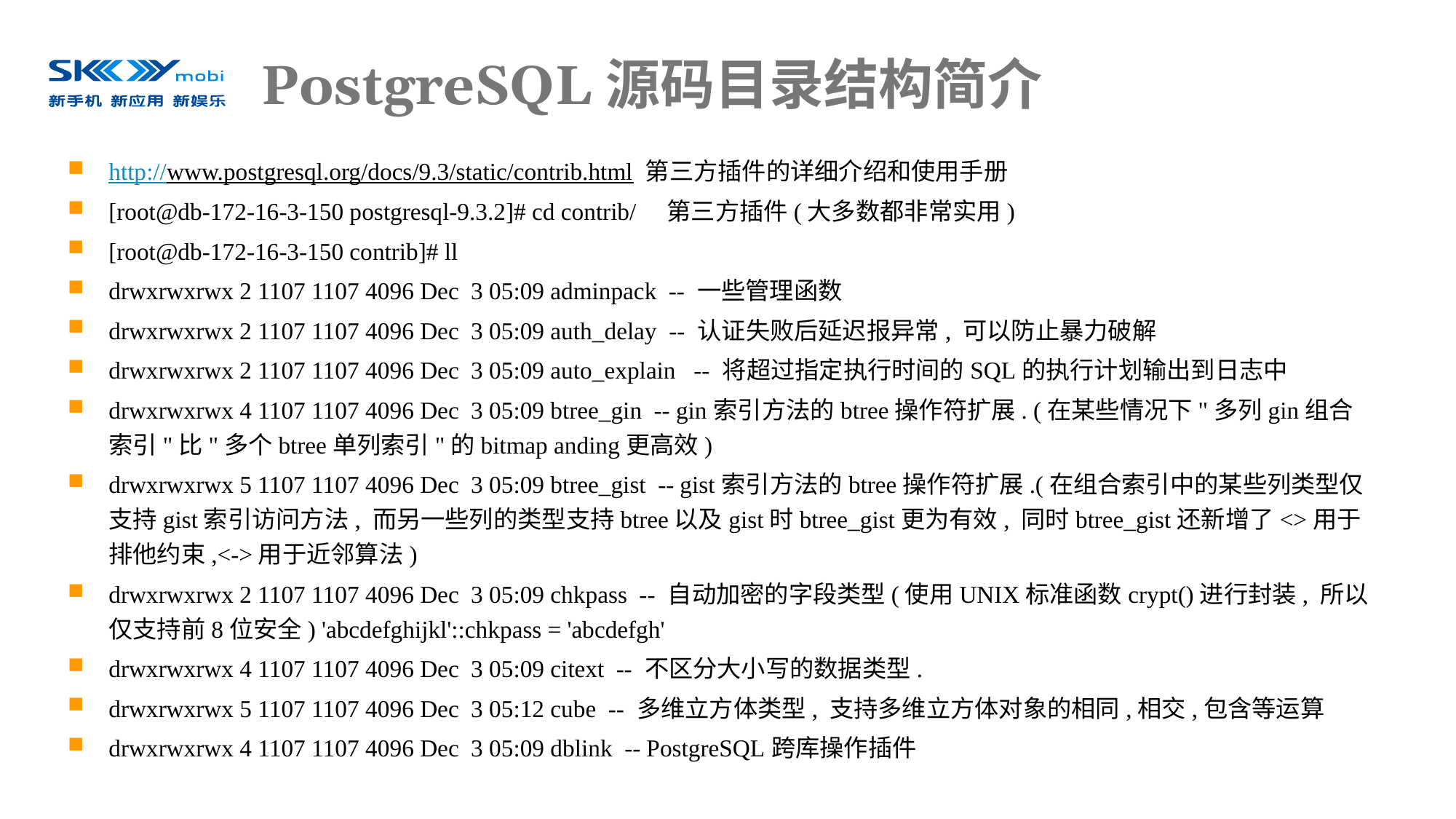

# PostgreSQL源码目录结构简介
http://www.postgresql.org/docs/9.3/static/contrib.html 第三方插件的详细介绍和使用手册
[root@db-172-16-3-150 postgresql-9.3.2]# cd contrib/    第三方插件(大多数都非常实用)
[root@db-172-16-3-150 contrib]# ll
drwxrwxrwx 2 1107 1107 4096 Dec  3 05:09 adminpack  -- 一些管理函数
drwxrwxrwx 2 1107 1107 4096 Dec  3 05:09 auth_delay  -- 认证失败后延迟报异常, 可以防止暴力破解
drwxrwxrwx 2 1107 1107 4096 Dec  3 05:09 auto_explain   -- 将超过指定执行时间的SQL的执行计划输出到日志中
drwxrwxrwx 4 1107 1107 4096 Dec  3 05:09 btree_gin  -- gin索引方法的btree操作符扩展. (在某些情况下"多列gin组合索引"比"多个btree单列索引"的bitmap anding更高效)
drwxrwxrwx 5 1107 1107 4096 Dec  3 05:09 btree_gist  -- gist索引方法的btree操作符扩展.(在组合索引中的某些列类型仅支持gist索引访问方法, 而另一些列的类型支持btree以及gist时btree_gist更为有效, 同时btree_gist还新增了<>用于排他约束,<->用于近邻算法)
drwxrwxrwx 2 1107 1107 4096 Dec  3 05:09 chkpass  -- 自动加密的字段类型(使用UNIX标准函数crypt()进行封装, 所以仅支持前8位安全) 'abcdefghijkl'::chkpass = 'abcdefgh'
drwxrwxrwx 4 1107 1107 4096 Dec  3 05:09 citext  -- 不区分大小写的数据类型.
drwxrwxrwx 5 1107 1107 4096 Dec  3 05:12 cube  -- 多维立方体类型, 支持多维立方体对象的相同,相交,包含等运算
drwxrwxrwx 4 1107 1107 4096 Dec  3 05:09 dblink  -- PostgreSQL跨库操作插件